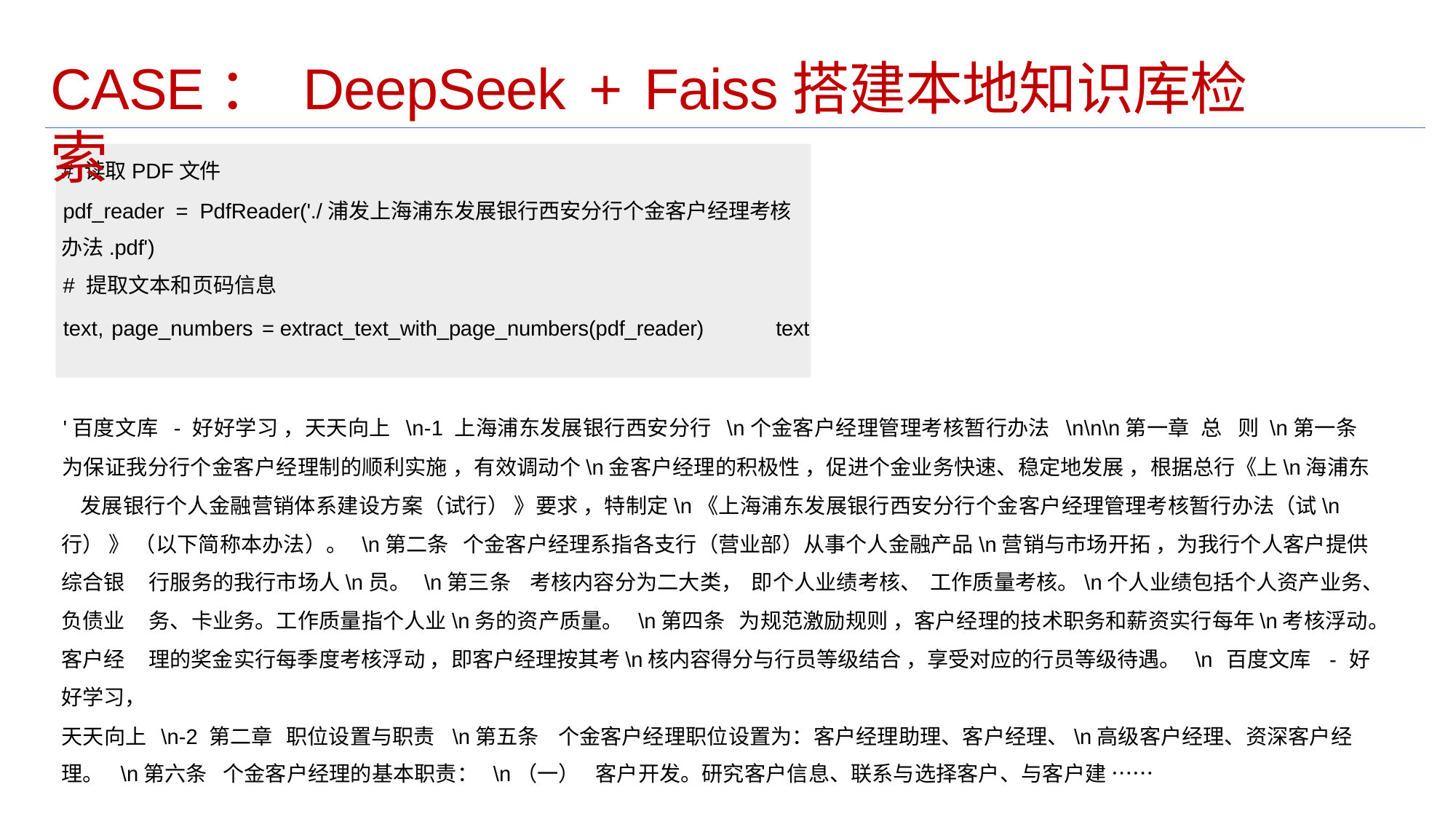

CASE： DeepSeek + Faiss搭建本地知识库检索

# 读取PDF文件
pdf_reader  =  PdfReader('./浦发上海浦东发展银行西安分行个金客户经理考核  办法.pdf')
# 提取文本和页码信息
text, page_numbers = extract_text_with_page_numbers(pdf_reader)            text

'百度文库  - 好好学习 ，天天向上  \n-1 上海浦东发展银行西安分行  \n个金客户经理管理考核暂行办法  \n\n\n第一章  总   则 \n第一条
为保证我分行个金客户经理制的顺利实施 ，有效调动个\n金客户经理的积极性 ，促进个金业务快速、稳定地发展 ，根据总行《上\n海浦东     发展银行个人金融营销体系建设方案（试行） 》要求 ，特制定\n《上海浦东发展银行西安分行个金客户经理管理考核暂行办法（试\n行） 》 （以下简称本办法）。  \n第二条   个金客户经理系指各支行（营业部）从事个人金融产品\n营销与市场开拓 ，为我行个人客户提供综合银     行服务的我行市场人\n员。 \n第三条    考核内容分为二大类， 即个人业绩考核、 工作质量考核。\n个人业绩包括个人资产业务、负债业     务、卡业务。工作质量指个人业\n务的资产质量。  \n第四条   为规范激励规则 ，客户经理的技术职务和薪资实行每年\n考核浮动。客户经     理的奖金实行每季度考核浮动 ，即客户经理按其考\n核内容得分与行员等级结合 ，享受对应的行员等级待遇。  \n 百度文库   - 好好学习，
天天向上  \n-2 第二章  职位设置与职责  \n第五条    个金客户经理职位设置为：客户经理助理、客户经理、\n高级客户经理、资深客户经     理。 \n第六条  个金客户经理的基本职责： \n（一）  客户开发。研究客户信息、联系与选择客户、与客户建 ……